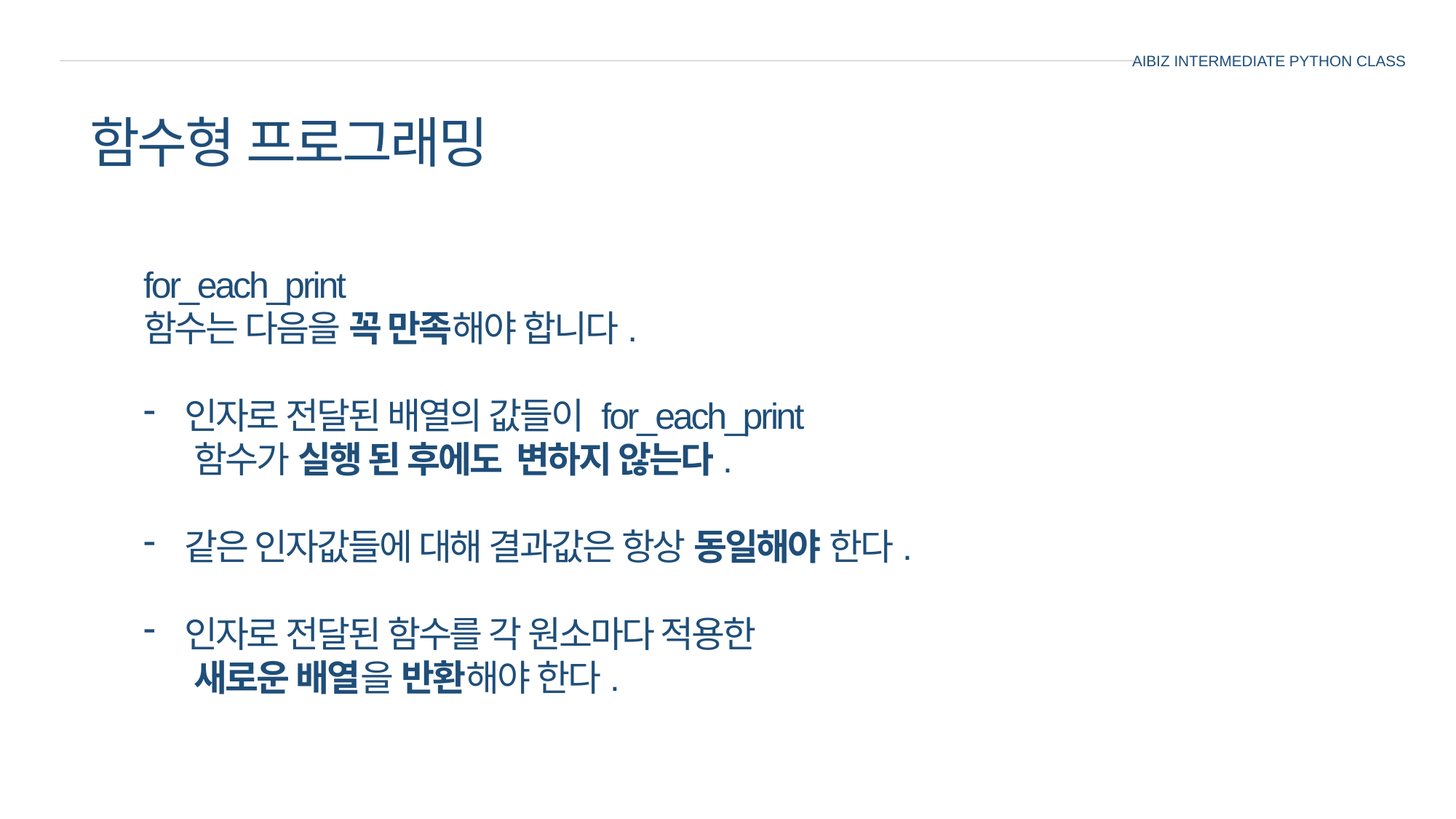

AIBIZ INTERMEDIATE PYTHON CLASS
함수형 프로그래밍
for_each_print
함수는 다음을 꼭 만족해야 합니다.

인자로 전달된 배열의 값들이 for_each_print
     함수가 실행 된 후에도  변하지 않는다.

같은 인자값들에 대해 결과값은 항상 동일해야 한다.

인자로 전달된 함수를 각 원소마다 적용한
     새로운 배열을 반환해야 한다.